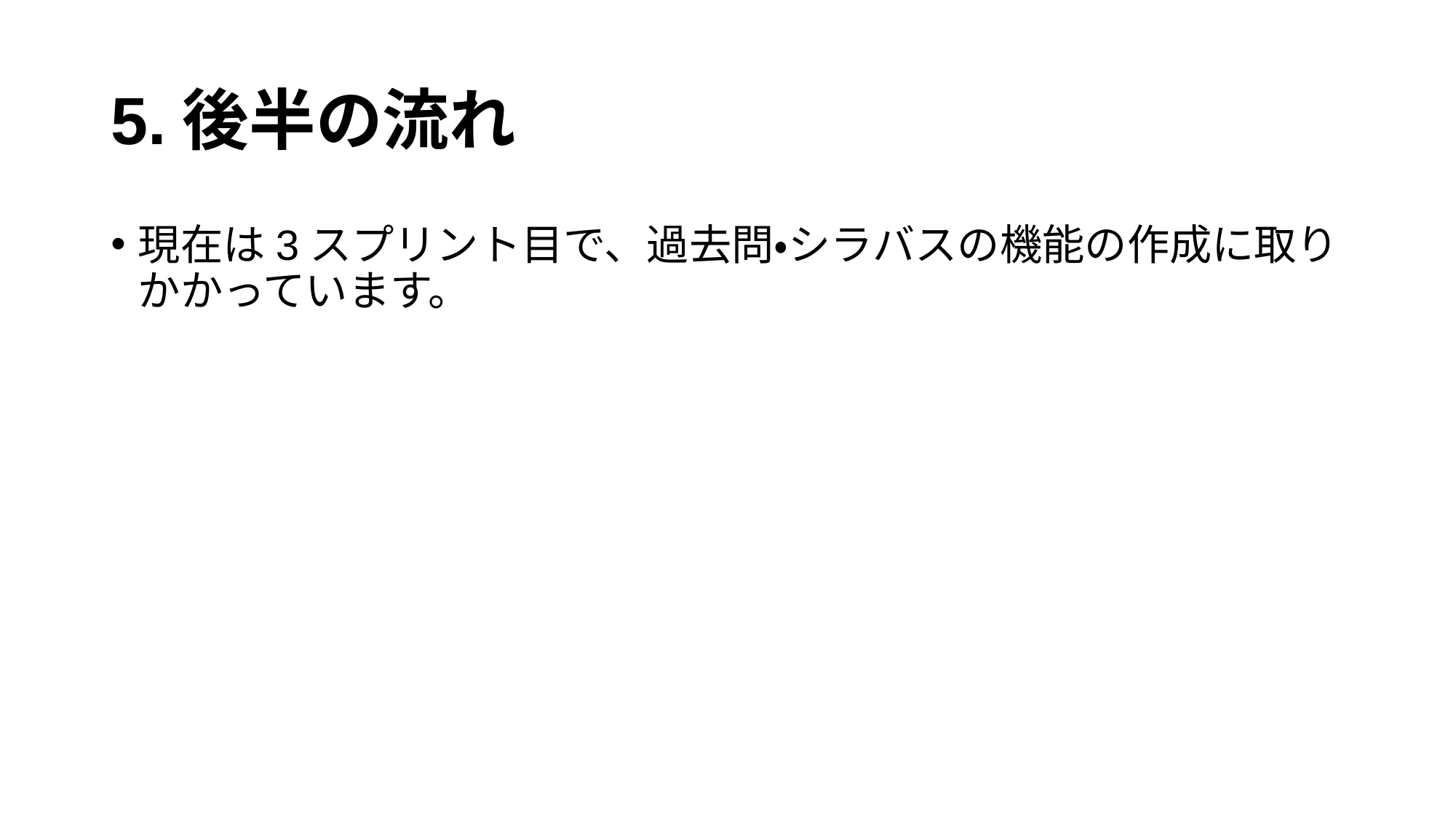

# 5.後半の流れ
現在は3スプリント目で、過去問・シラバスの機能の作成に取りかかっています。